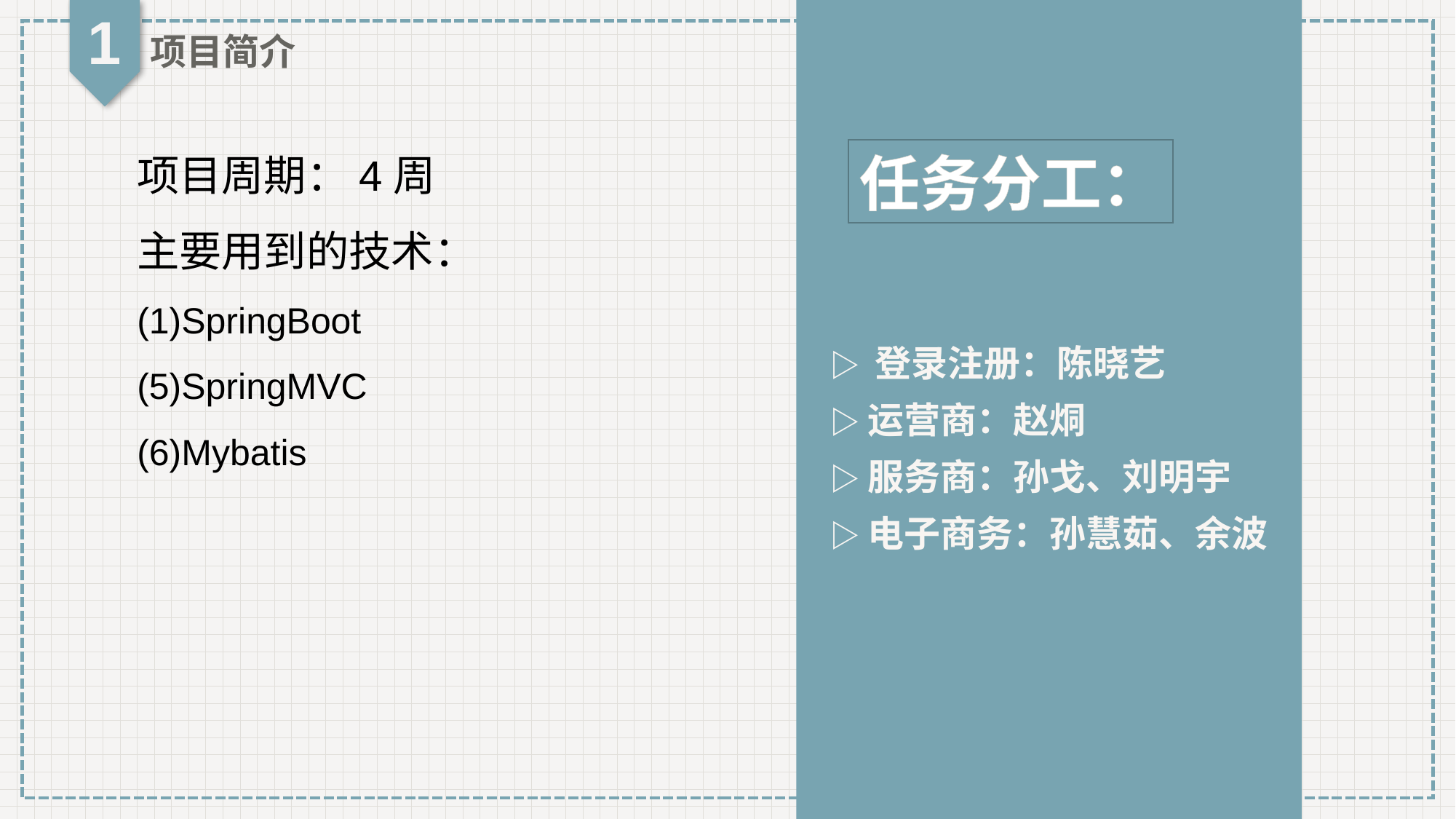

1

项目简介
项目周期：4周
主要用到的技术：
(1)SpringBoot
(5)SpringMVC
(6)Mybatis

任务分工：
▷ 登录注册：陈晓艺
▷运营商：赵烔
▷服务商：孙戈、刘明宇
▷电子商务：孙慧茹、余波